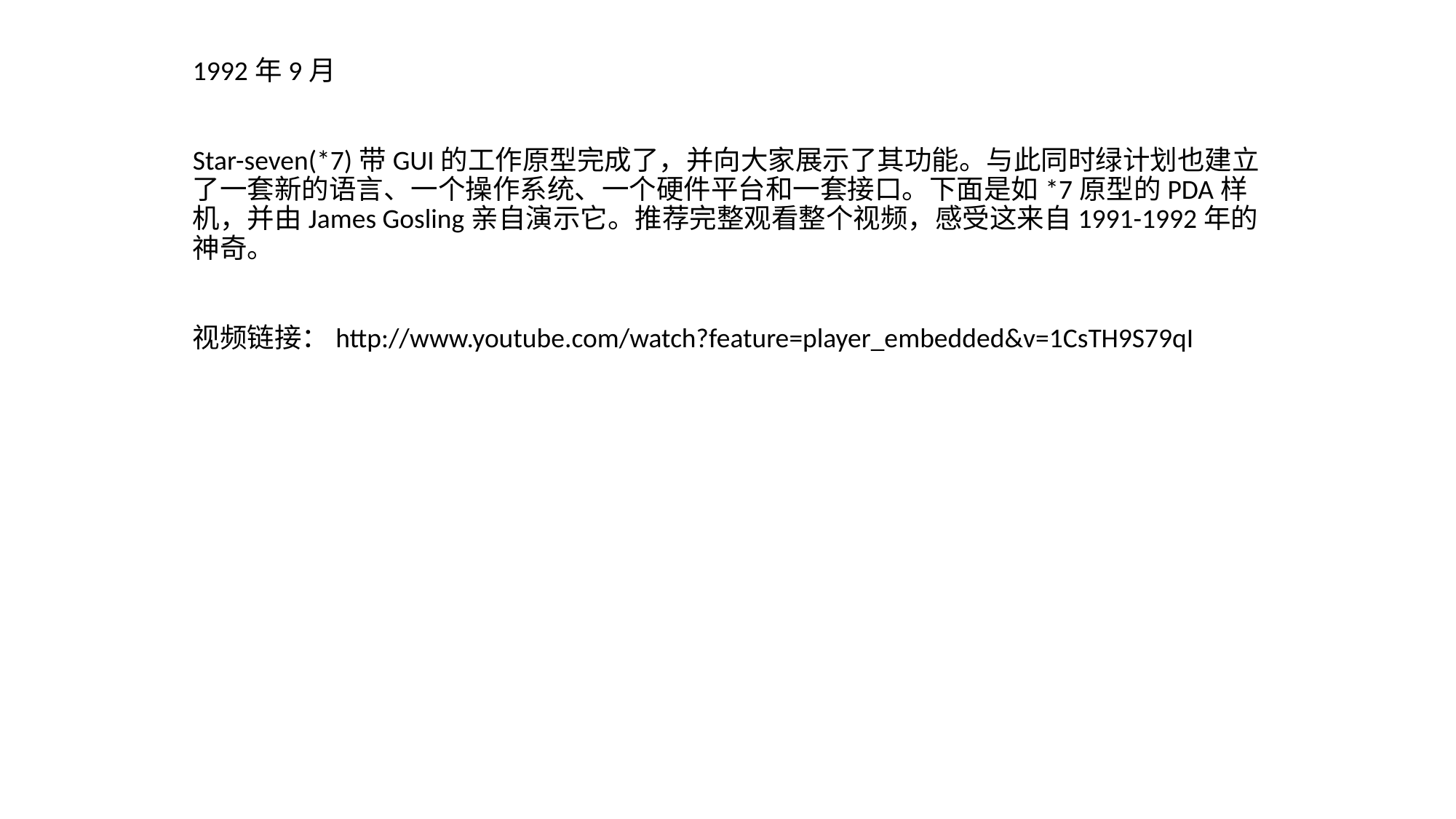

1992年9月

Star-seven(*7)带GUI的工作原型完成了，并向大家展示了其功能。与此同时绿计划也建立了一套新的语言、一个操作系统、一个硬件平台和一套接口。下面是如*7原型的PDA样机，并由James Gosling亲自演示它。推荐完整观看整个视频，感受这来自1991-1992年的神奇。

视频链接：http://www.youtube.com/watch?feature=player_embedded&v=1CsTH9S79qI